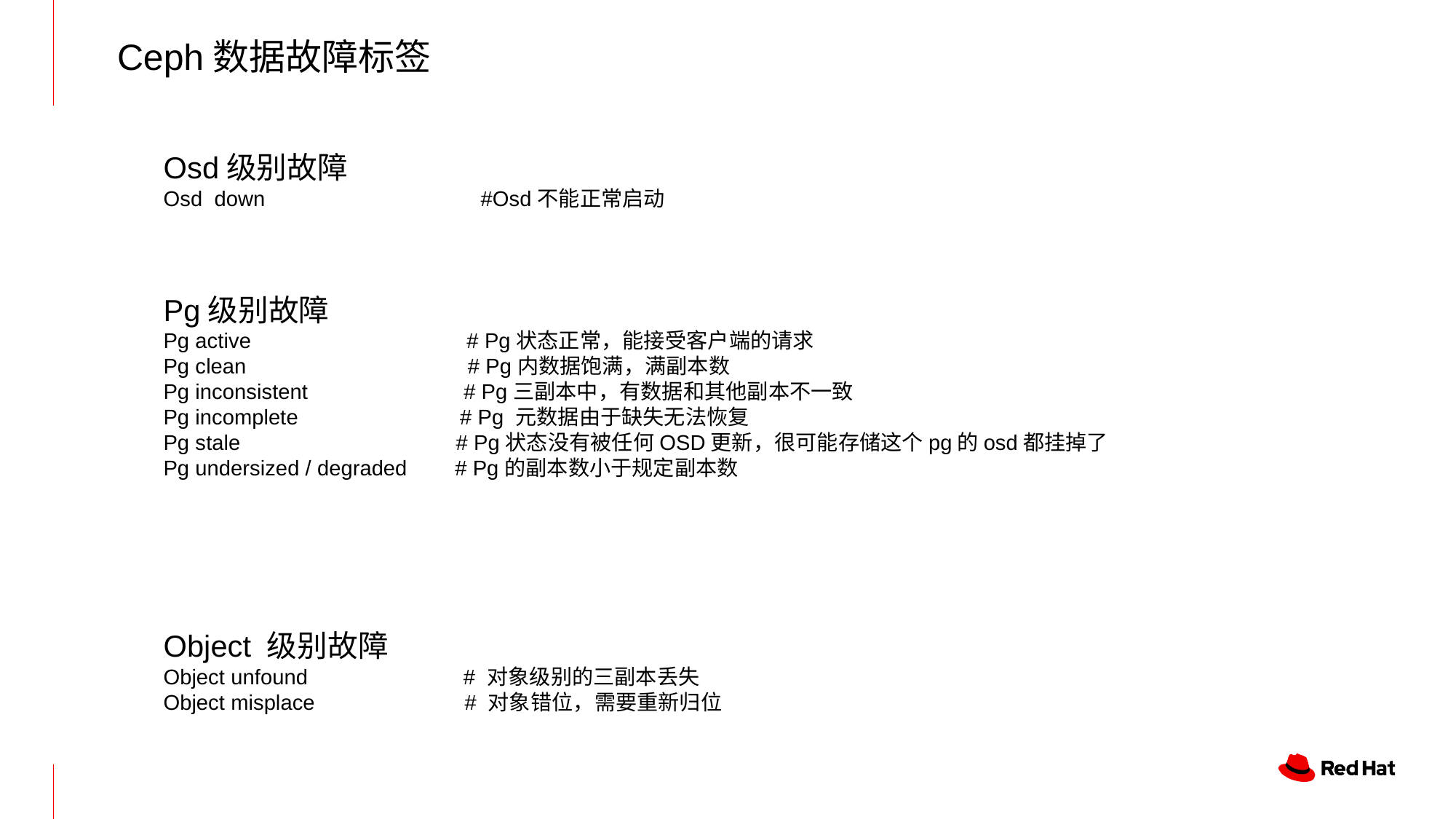

Ceph数据故障标签
Osd级别故障
Osd  down                                    #Osd不能正常启动
Pg级别故障
Pg active                                    # Pg状态正常，能接受客户端的请求
Pg clean                                     # Pg内数据饱满，满副本数
Pg inconsistent                          # Pg三副本中，有数据和其他副本不一致
Pg incomplete                           # Pg 元数据由于缺失无法恢复
Pg stale                                    # Pg状态没有被任何OSD更新，很可能存储这个pg的osd都挂掉了
Pg undersized / degraded        # Pg的副本数小于规定副本数
Object 级别故障
Object unfound                          # 对象级别的三副本丢失
Object misplace                         # 对象错位，需要重新归位